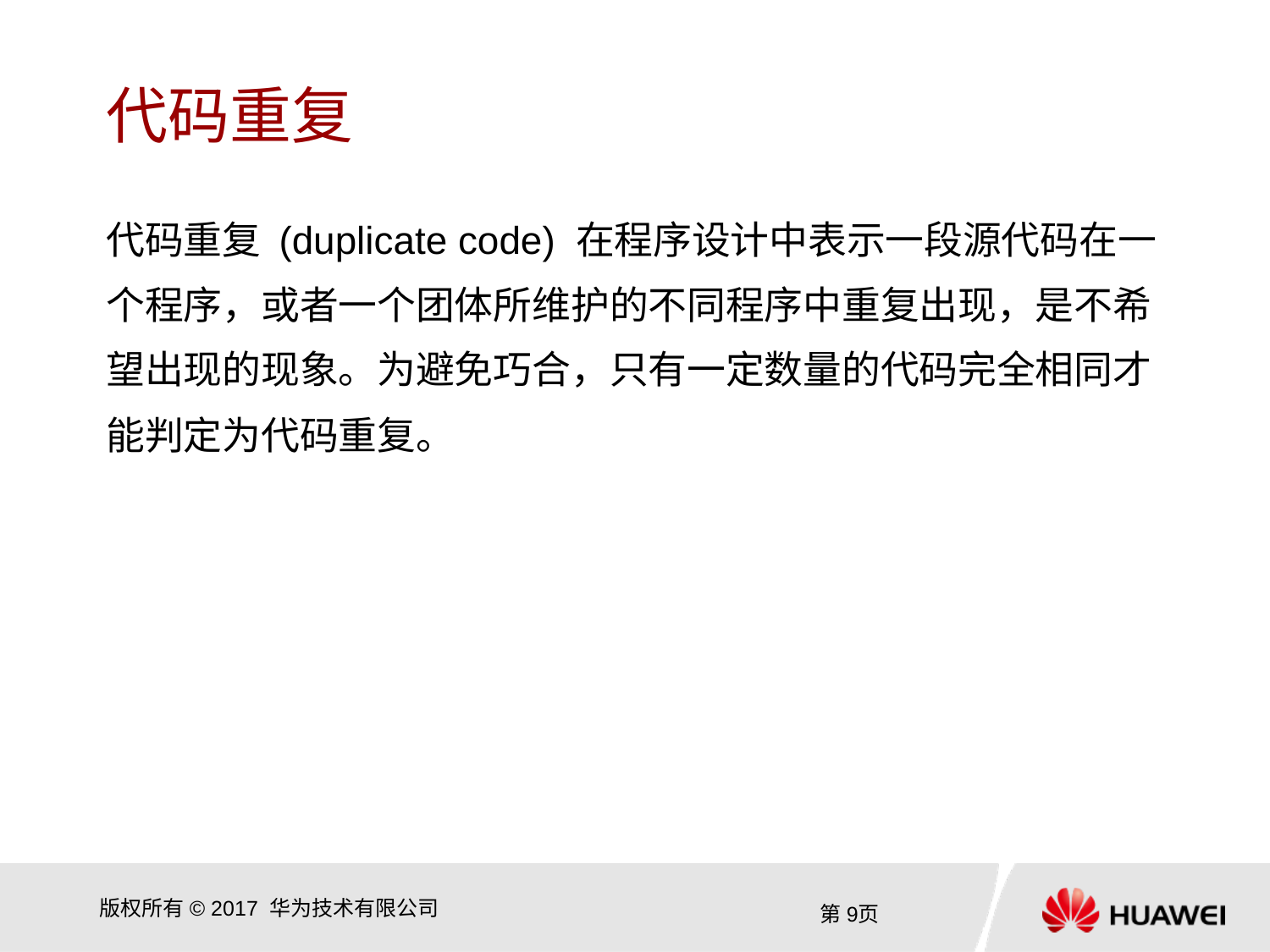

# 代码重复
代码重复 (duplicate code) 在程序设计中表示一段源代码在一个程序，或者一个团体所维护的不同程序中重复出现，是不希望出现的现象。为避免巧合，只有一定数量的代码完全相同才能判定为代码重复。